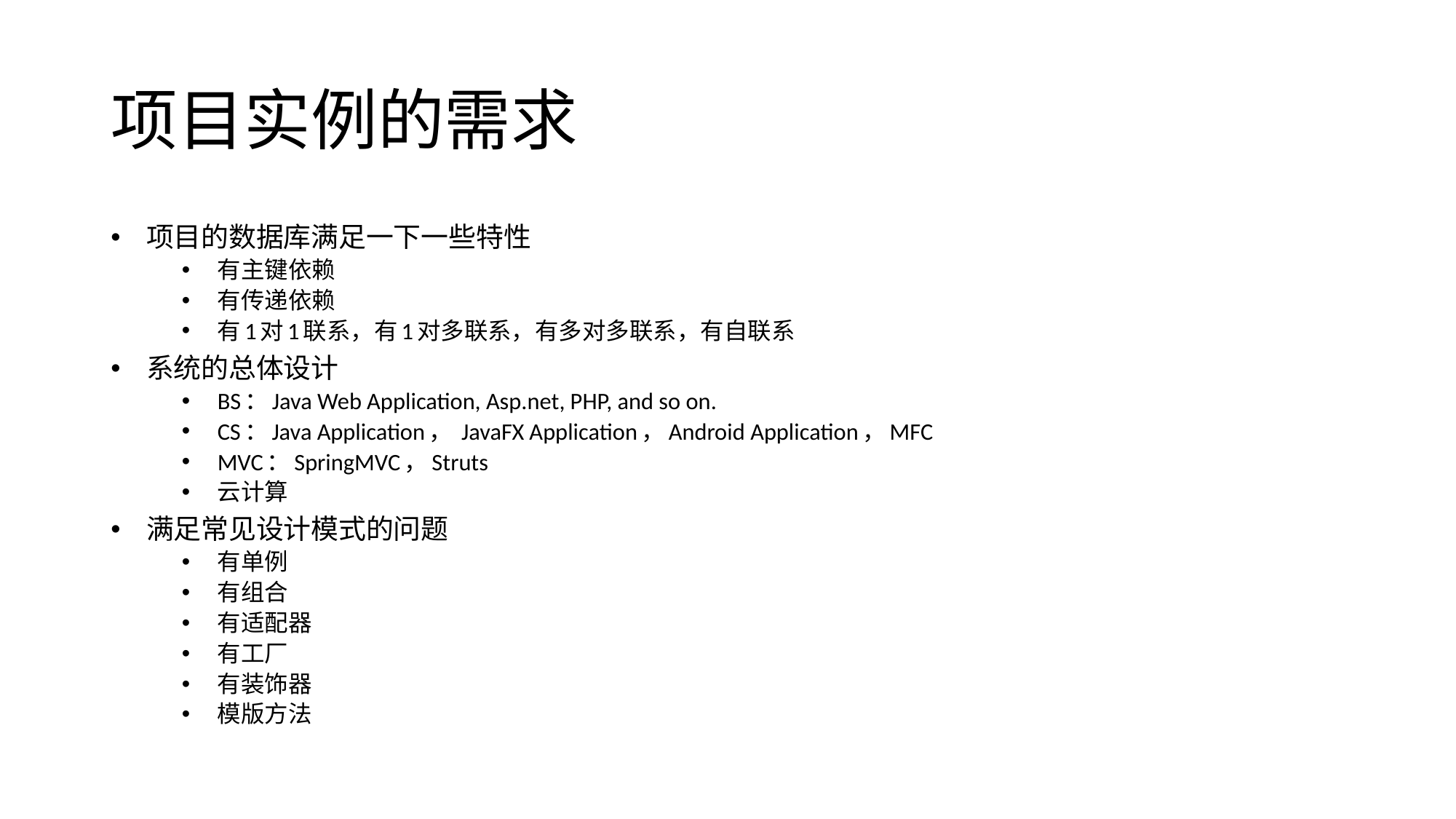

# 项目实例的需求
项目的数据库满足一下一些特性
有主键依赖
有传递依赖
有1对1联系，有1对多联系，有多对多联系，有自联系
系统的总体设计
BS：Java Web Application, Asp.net, PHP, and so on.
CS：Java Application， JavaFX Application，Android Application，MFC
MVC：SpringMVC，Struts
云计算
满足常见设计模式的问题
有单例
有组合
有适配器
有工厂
有装饰器
模版方法